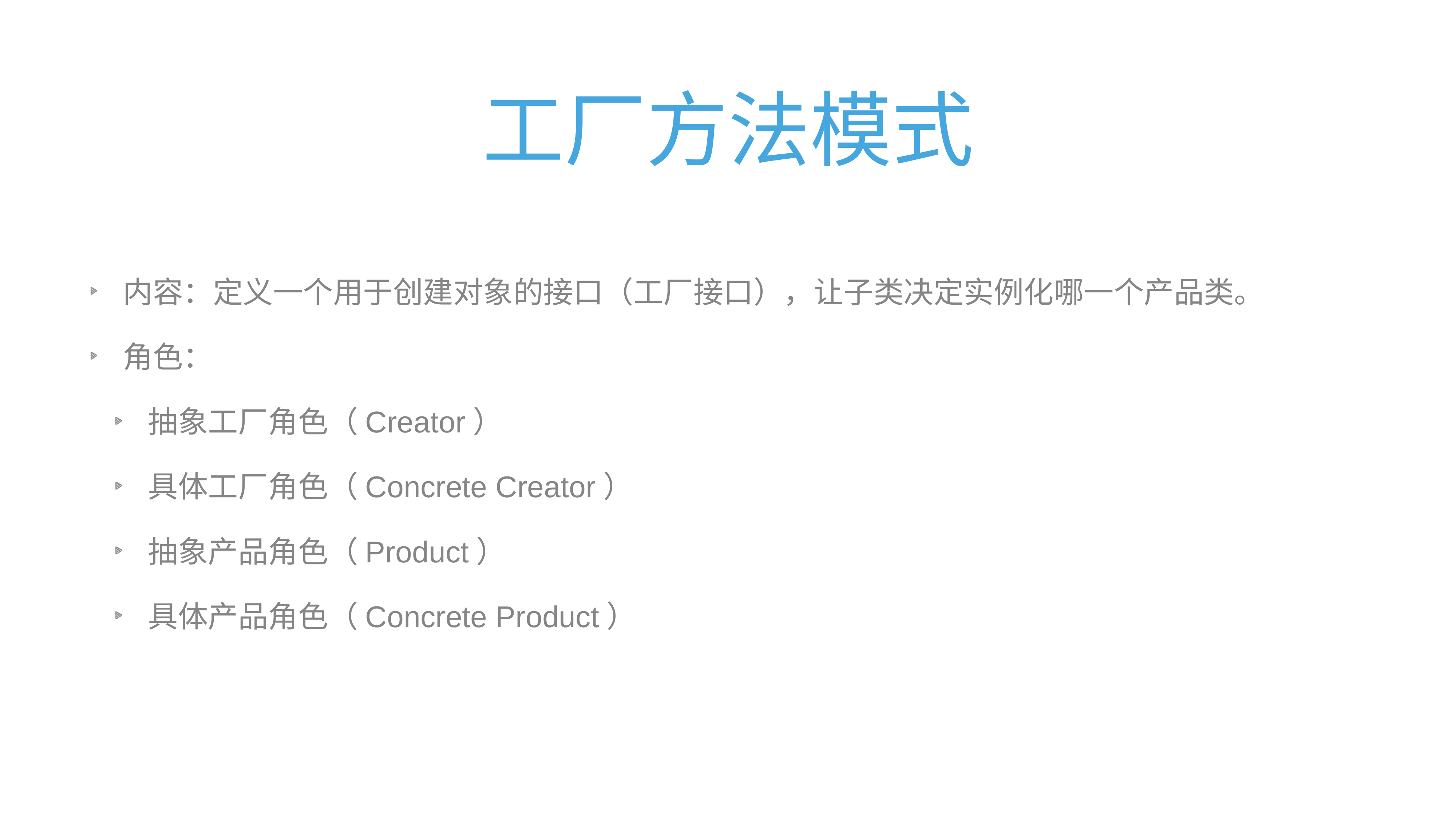

# 工厂方法模式
内容：定义一个用于创建对象的接口（工厂接口），让子类决定实例化哪一个产品类。
角色：
抽象工厂角色（Creator）
具体工厂角色（Concrete Creator）
抽象产品角色（Product）
具体产品角色（Concrete Product）